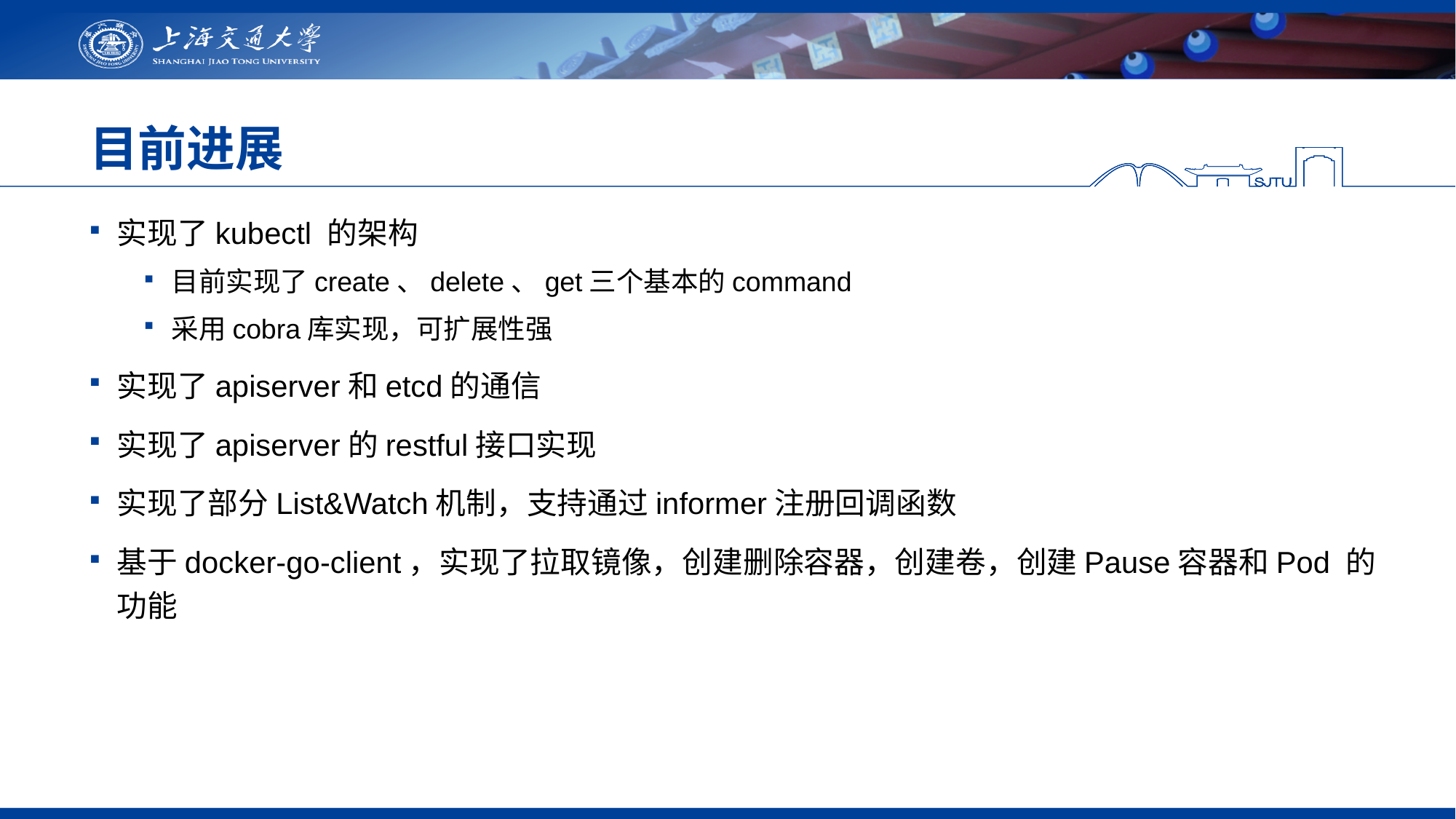

# 目前进展
实现了kubectl 的架构
目前实现了create、delete、get三个基本的command
采用cobra库实现，可扩展性强
实现了apiserver和etcd的通信
实现了apiserver的restful接口实现
实现了部分List&Watch机制，支持通过informer注册回调函数
基于docker-go-client，实现了拉取镜像，创建删除容器，创建卷，创建Pause容器和Pod 的功能